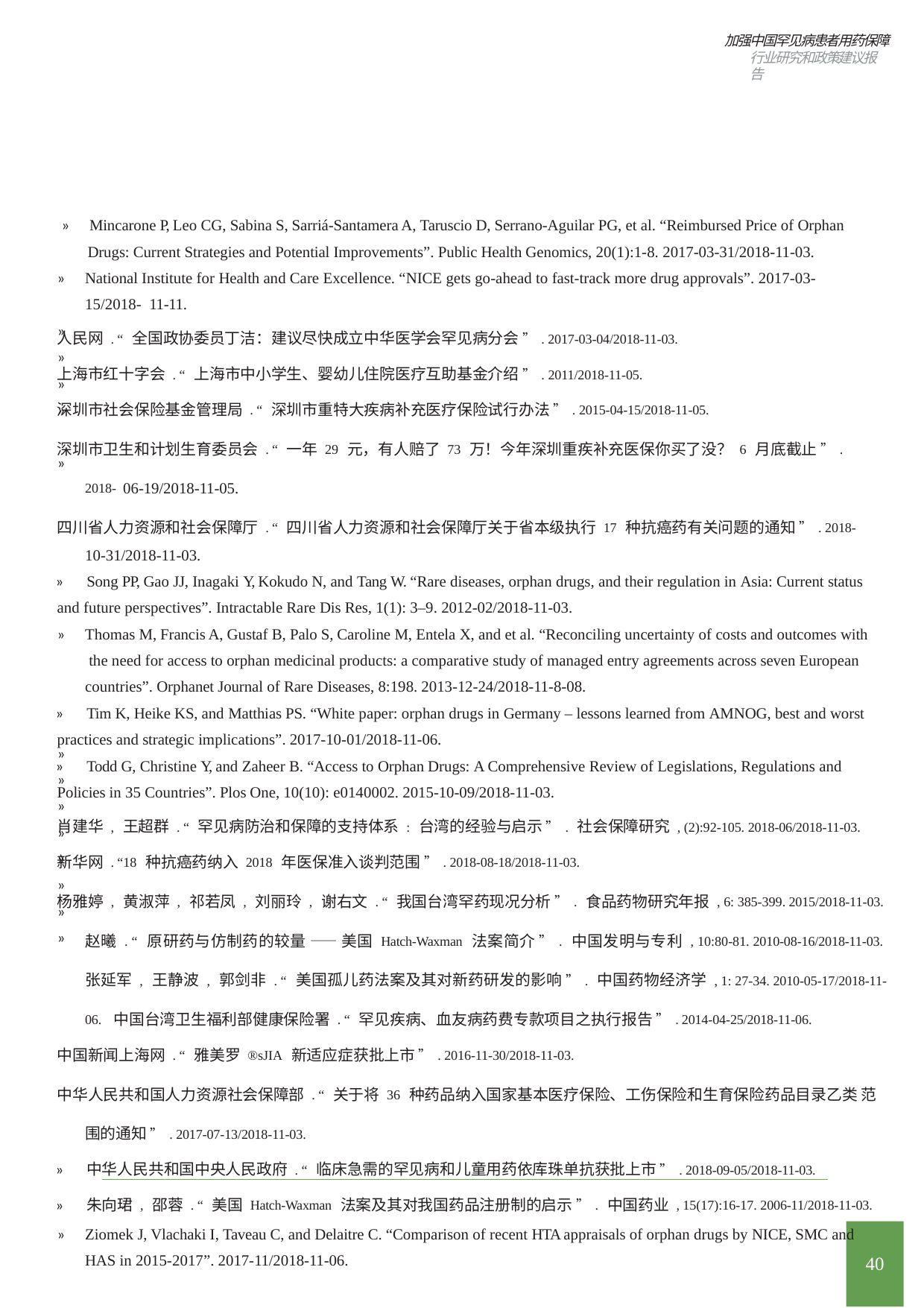

加强中国罕见病患者用药保障 行业研究和政策建议报告
»	Mincarone P, Leo CG, Sabina S, Sarriá-Santamera A, Taruscio D, Serrano-Aguilar PG, et al. “Reimbursed Price of Orphan
Drugs: Current Strategies and Potential Improvements”. Public Health Genomics, 20(1):1-8. 2017-03-31/2018-11-03.
»	National Institute for Health and Care Excellence. “NICE gets go-ahead to fast-track more drug approvals”. 2017-03-15/2018-  11-11.
人民网 . “ 全国政协委员丁洁：建议尽快成立中华医学会罕见病分会 ”. 2017-03-04/2018-11-03.
上海市红十字会 . “ 上海市中小学生、婴幼儿住院医疗互助基金介绍 ”. 2011/2018-11-05.
深圳市社会保险基金管理局 . “ 深圳市重特大疾病补充医疗保险试行办法 ”. 2015-04-15/2018-11-05.
深圳市卫生和计划生育委员会 . “ 一年 29 元，有人赔了 73 万！今年深圳重疾补充医保你买了没？ 6 月底截止 ”. 2018-  06-19/2018-11-05.
四川省人力资源和社会保障厅 . “ 四川省人力资源和社会保障厅关于省本级执行 17 种抗癌药有关问题的通知 ”. 2018-  10-31/2018-11-03.
»	Song PP, Gao JJ, Inagaki Y, Kokudo N, and Tang W. “Rare diseases, orphan drugs, and their regulation in Asia: Current status
and future perspectives”. Intractable Rare Dis Res, 1(1): 3–9. 2012-02/2018-11-03.
»	Thomas M, Francis A, Gustaf B, Palo S, Caroline M, Entela X, and et al. “Reconciling uncertainty of costs and outcomes with  the need for access to orphan medicinal products: a comparative study of managed entry agreements across seven European  countries”. Orphanet Journal of Rare Diseases, 8:198. 2013-12-24/2018-11-8-08.
»	Tim K, Heike KS, and Matthias PS. “White paper: orphan drugs in Germany – lessons learned from AMNOG, best and worst
practices and strategic implications”. 2017-10-01/2018-11-06.
»	Todd G, Christine Y, and Zaheer B. “Access to Orphan Drugs: A Comprehensive Review of Legislations, Regulations and
Policies in 35 Countries”. Plos One, 10(10): e0140002. 2015-10-09/2018-11-03.
肖建华 , 王超群 . “ 罕见病防治和保障的支持体系 : 台湾的经验与启示 ”. 社会保障研究 , (2):92-105. 2018-06/2018-11-03.
新华网 . “18 种抗癌药纳入 2018 年医保准入谈判范围 ”. 2018-08-18/2018-11-03.
杨雅婷 , 黄淑萍 , 祁若凤 , 刘丽玲 , 谢右文 . “ 我国台湾罕药现况分析 ”. 食品药物研究年报 , 6: 385-399. 2015/2018-11-03.  赵曦 . “ 原研药与仿制药的较量 —— 美国 Hatch-Waxman 法案简介 ”. 中国发明与专利 , 10:80-81. 2010-08-16/2018-11-03.  张延军 , 王静波 , 郭剑非 . “ 美国孤儿药法案及其对新药研发的影响 ”. 中国药物经济学 , 1: 27-34. 2010-05-17/2018-11-06.  中国台湾卫生福利部健康保险署 . “ 罕见疾病、血友病药费专款项目之执行报告 ”. 2014-04-25/2018-11-06.
中国新闻上海网 . “ 雅美罗 ®sJIA 新适应症获批上市 ”. 2016-11-30/2018-11-03.
中华人民共和国人力资源社会保障部 . “ 关于将 36 种药品纳入国家基本医疗保险、工伤保险和生育保险药品目录乙类 范围的通知 ”. 2017-07-13/2018-11-03.
»	中华人民共和国中央人民政府 . “ 临床急需的罕见病和儿童用药依库珠单抗获批上市 ”. 2018-09-05/2018-11-03.
»	朱向珺 , 邵蓉 . “ 美国 Hatch-Waxman 法案及其对我国药品注册制的启示 ”. 中国药业 , 15(17):16-17. 2006-11/2018-11-03.
»	Ziomek J, Vlachaki I, Taveau C, and Delaitre C. “Comparison of recent HTA appraisals of orphan drugs by NICE, SMC and  HAS in 2015-2017”. 2017-11/2018-11-06.
»
»
»
»
»
»
»
»
»
»
»
»
»

40